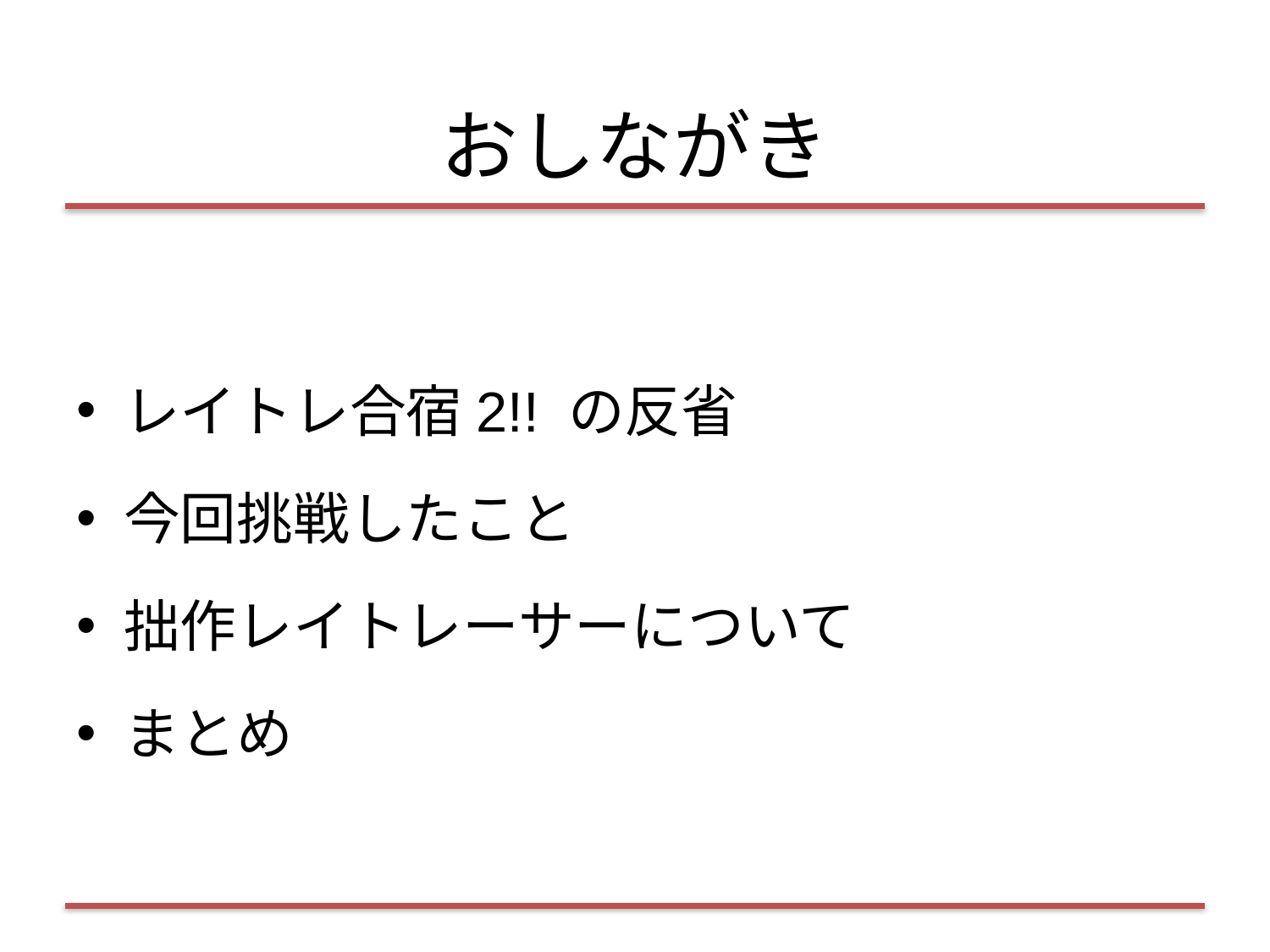

# おしながき
レイトレ合宿2!! の反省
今回挑戦したこと
拙作レイトレーサーについて
まとめ